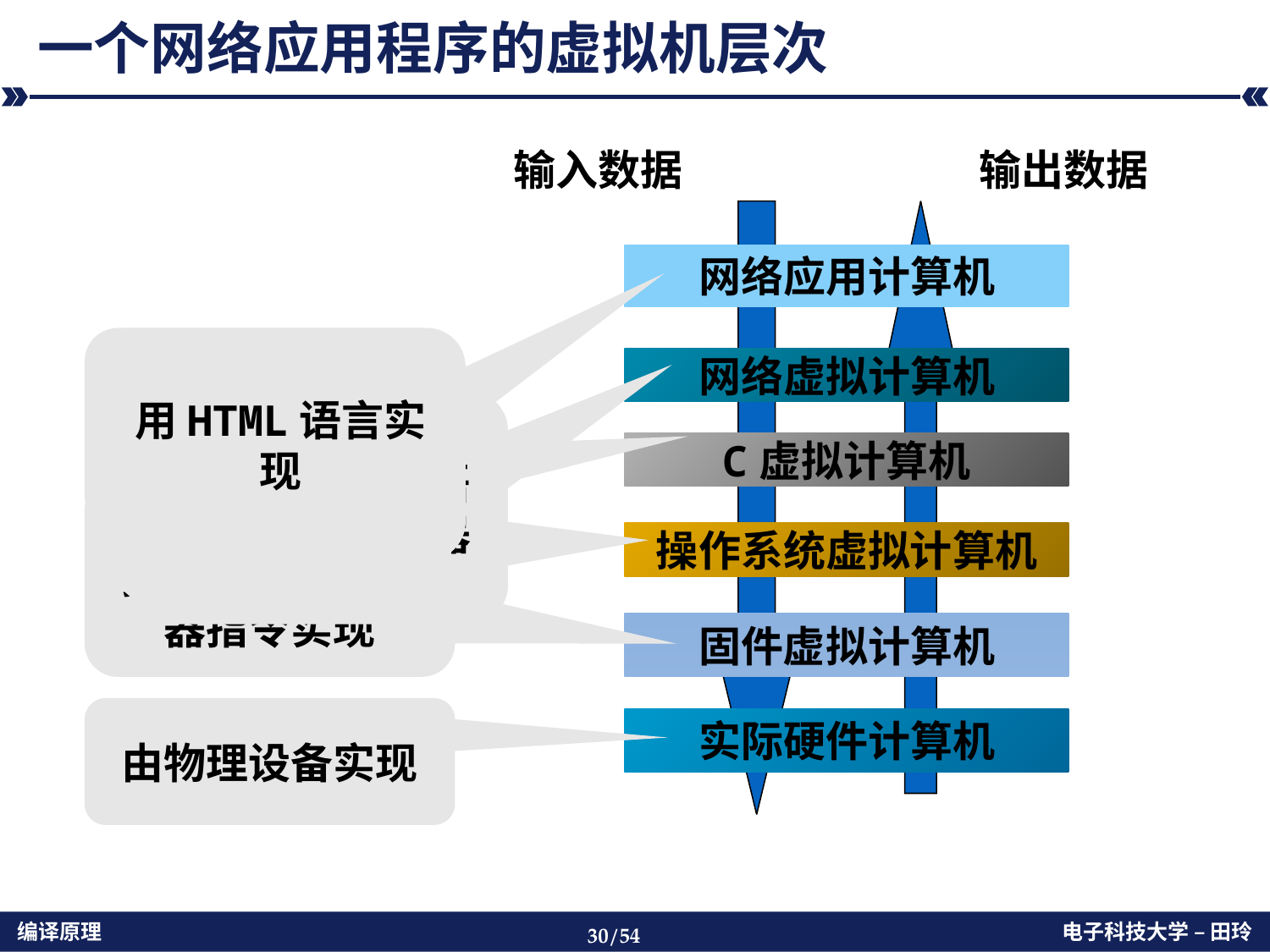

# 一个网络应用程序的虚拟机层次
输入数据
输出数据

网络应用计算机
由与编译后的程序一起装入的运行库实现
用HTML语言实现
网络虚拟计算机
用C或JAVA语言实现的浏览器
由固件虚拟机上执行的机器语言实现
C虚拟计算机
由实际计算机上执行的微代码机器指令实现
操作系统虚拟计算机
固件虚拟计算机
由物理设备实现
实际硬件计算机